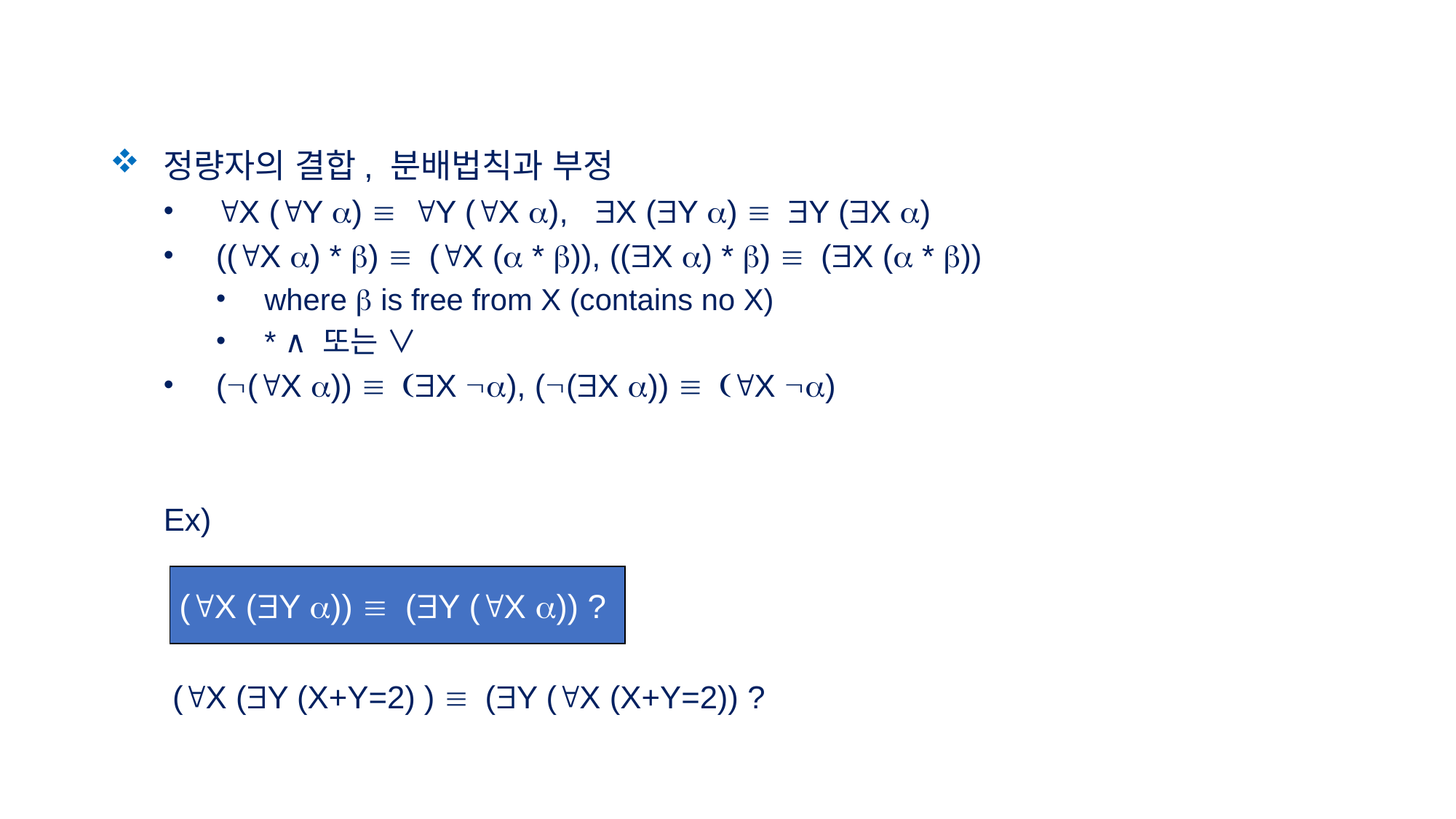

정량자의 결합, 분배법칙과 부정
∀X (∀Y α) ≡ ∀Y (∀X α),   ∃X (∃Y α) ≡ ∃Y (∃X α)
((∀X α) * β) ≡ (∀X (α * β)), ((∃X α) * β) ≡ (∃X (α * β))
where β is free from X (contains no X)
* ∧ 또는 ∨
(¬(∀X α)) ≡ (∃X ¬α), (¬(∃X α)) ≡ (∀X ¬α)

Ex)

 (∀X (∃Y (X+Y=2) ) ≡ (∃Y (∀X (X+Y=2)) ?

(∀X (∃Y α)) ≡ (∃Y (∀X α)) ?